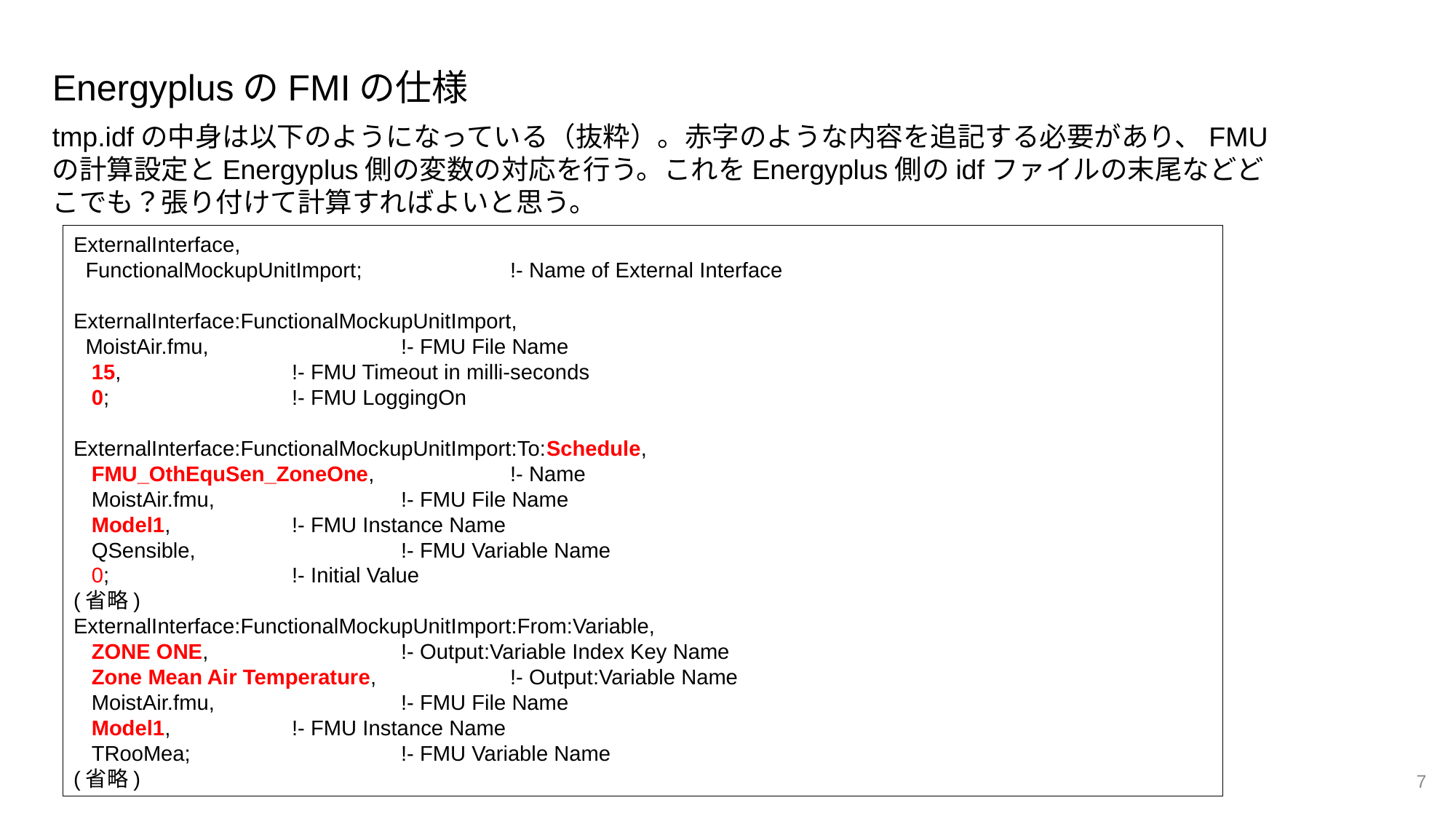

EnergyplusのFMIの仕様
tmp.idfの中身は以下のようになっている（抜粋）。赤字のような内容を追記する必要があり、FMUの計算設定とEnergyplus側の変数の対応を行う。これをEnergyplus側のidfファイルの末尾などどこでも？張り付けて計算すればよいと思う。
ExternalInterface,
  FunctionalMockupUnitImport;		!- Name of External Interface

ExternalInterface:FunctionalMockupUnitImport,
  MoistAir.fmu,		!- FMU File Name
   15,		!- FMU Timeout in milli-seconds
   0;		!- FMU LoggingOn

ExternalInterface:FunctionalMockupUnitImport:To:Schedule,
   FMU_OthEquSen_ZoneOne,		!- Name
   MoistAir.fmu,		!- FMU File Name
   Model1,		!- FMU Instance Name
   QSensible,		!- FMU Variable Name
   0;		!- Initial Value
(省略)
ExternalInterface:FunctionalMockupUnitImport:From:Variable,
   ZONE ONE,		!- Output:Variable Index Key Name
   Zone Mean Air Temperature,		!- Output:Variable Name
   MoistAir.fmu,		!- FMU File Name
   Model1,		!- FMU Instance Name
   TRooMea;		!- FMU Variable Name
(省略)
7